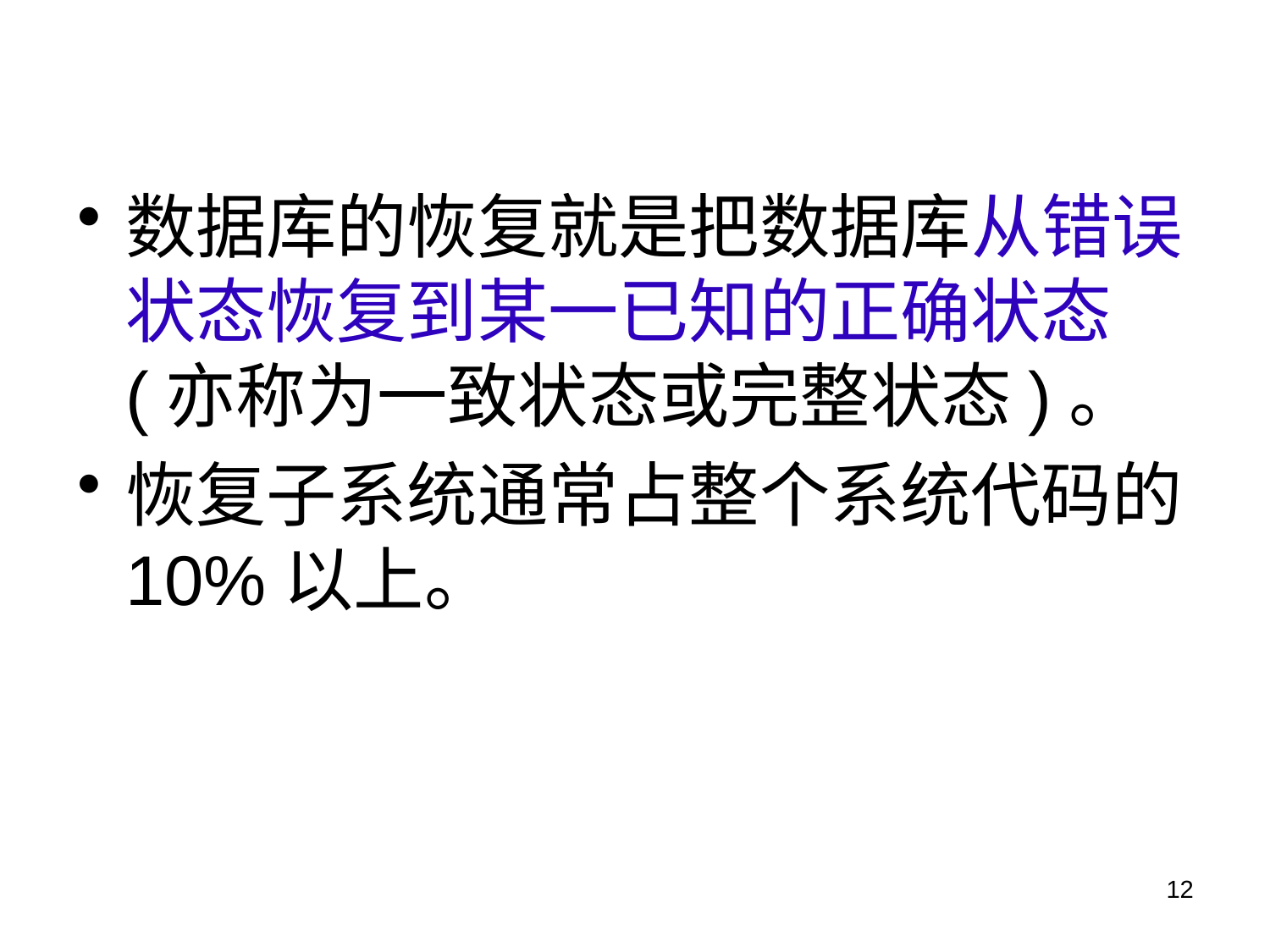

数据库的恢复就是把数据库从错误状态恢复到某一已知的正确状态(亦称为一致状态或完整状态)。
恢复子系统通常占整个系统代码的10%以上。

12